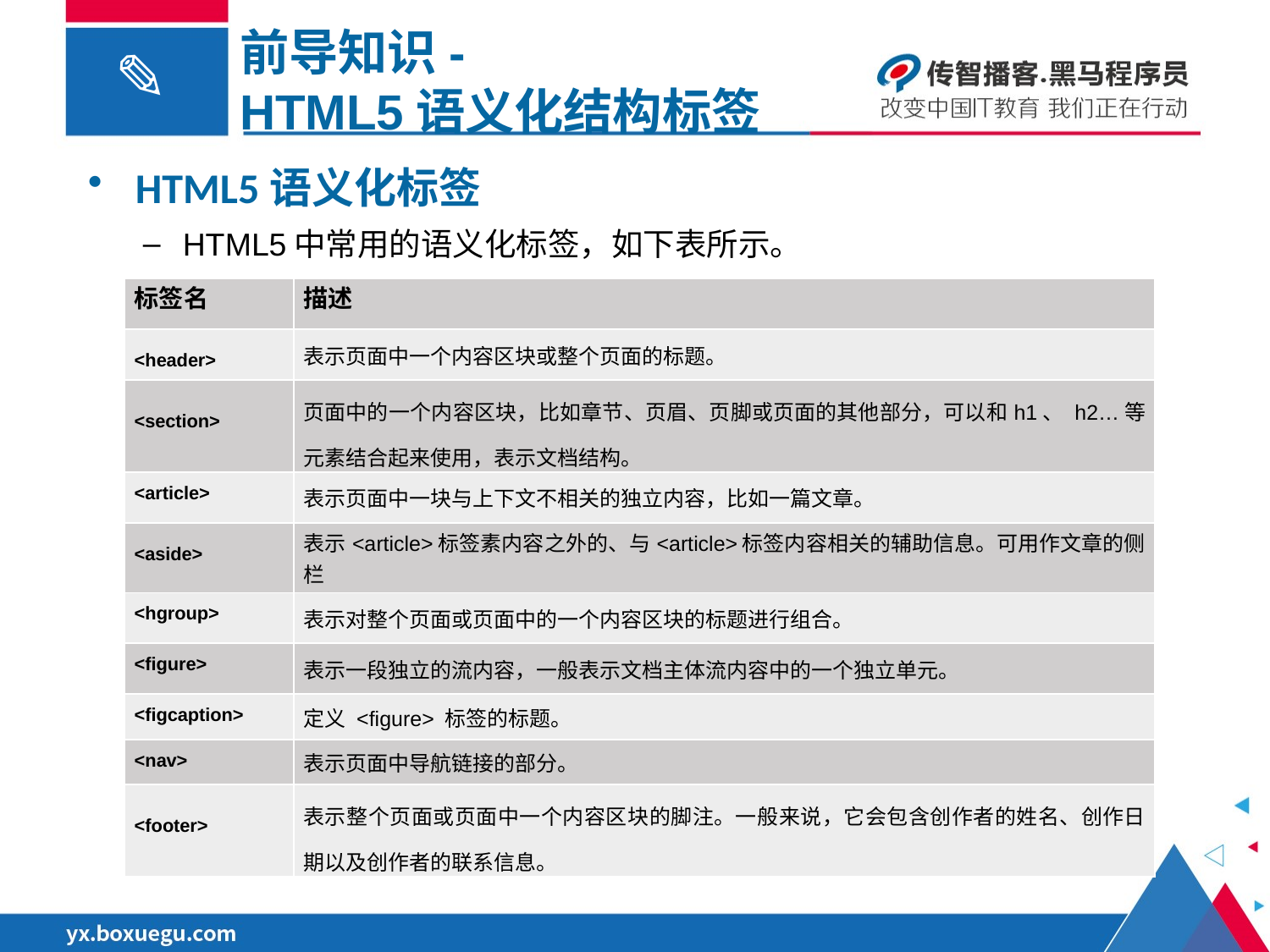

前导知识-
HTML5语义化结构标签
HTML5语义化标签
HTML5中常用的语义化标签，如下表所示。

| 标签名 | 描述 |
| --- | --- |
| <header> | 表示页面中一个内容区块或整个页面的标题。 |
| <section> | 页面中的一个内容区块，比如章节、页眉、页脚或页面的其他部分，可以和h1、 h2…等元素结合起来使用，表示文档结构。 |
| <article> | 表示页面中一块与上下文不相关的独立内容，比如一篇文章。 |
| <aside> | 表示<article>标签素内容之外的、与<article>标签内容相关的辅助信息。可用作文章的侧栏 |
| <hgroup> | 表示对整个页面或页面中的一个内容区块的标题进行组合。 |
| <figure> | 表示一段独立的流内容，一般表示文档主体流内容中的一个独立单元。 |
| <figcaption> | 定义 <figure> 标签的标题。 |
| <nav> | 表示页面中导航链接的部分。 |
| <footer> | 表示整个页面或页面中一个内容区块的脚注。一般来说，它会包含创作者的姓名、创作日期以及创作者的联系信息。 |